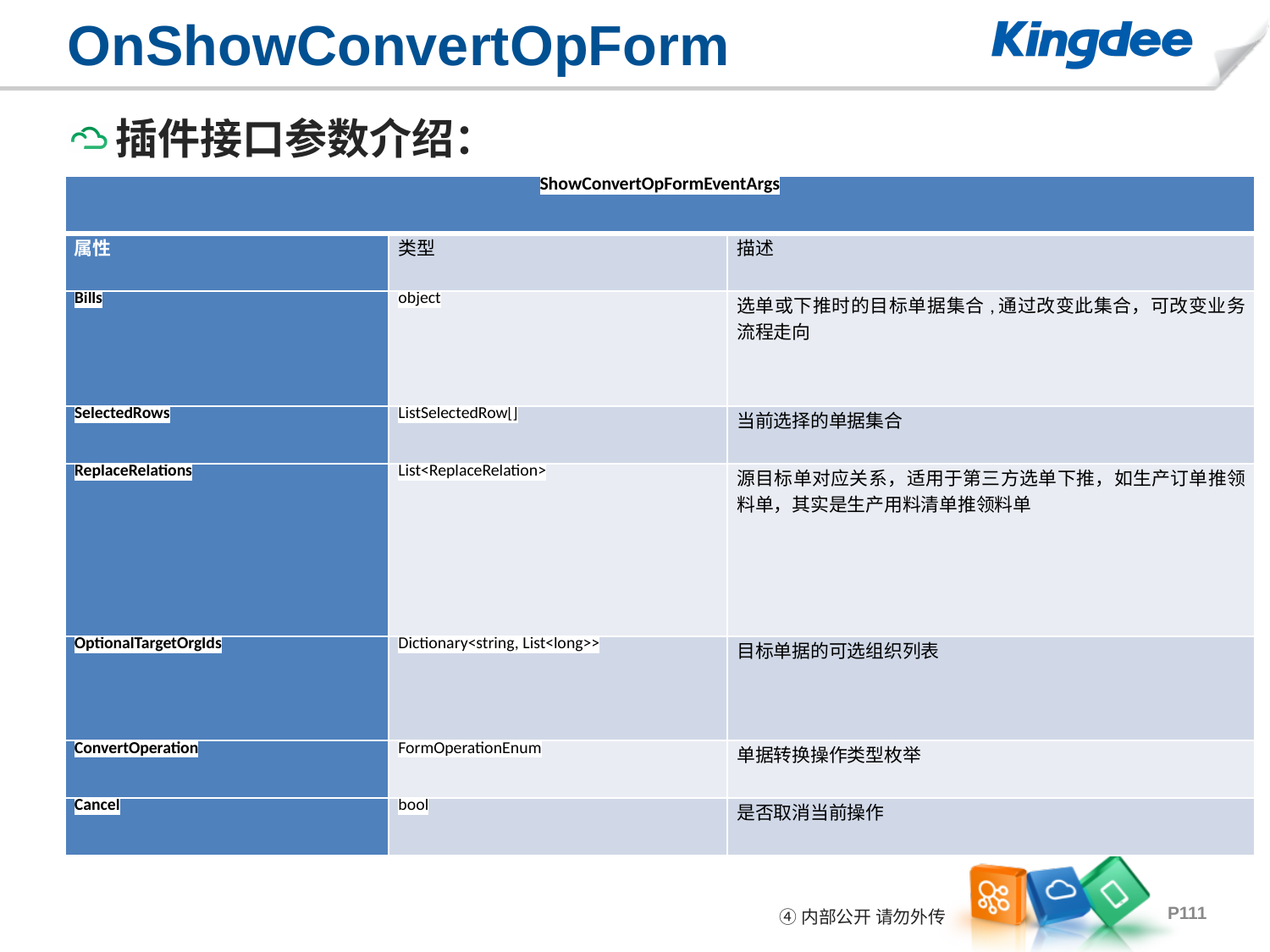

# OnShowConvertOpForm
插件接口参数介绍：

| ShowConvertOpFormEventArgs |  |  |
| --- | --- | --- |
| 属性 | 类型 | 描述 |
| Bills | object | 选单或下推时的目标单据集合,通过改变此集合，可改变业务流程走向 |
| SelectedRows | ListSelectedRow[] | 当前选择的单据集合 |
| ReplaceRelations | List<ReplaceRelation> | 源目标单对应关系，适用于第三方选单下推，如生产订单推领料单，其实是生产用料清单推领料单 |
| OptionalTargetOrgIds | Dictionary<string, List<long>> | 目标单据的可选组织列表 |
| ConvertOperation | FormOperationEnum | 单据转换操作类型枚举 |
| Cancel | bool | 是否取消当前操作 |